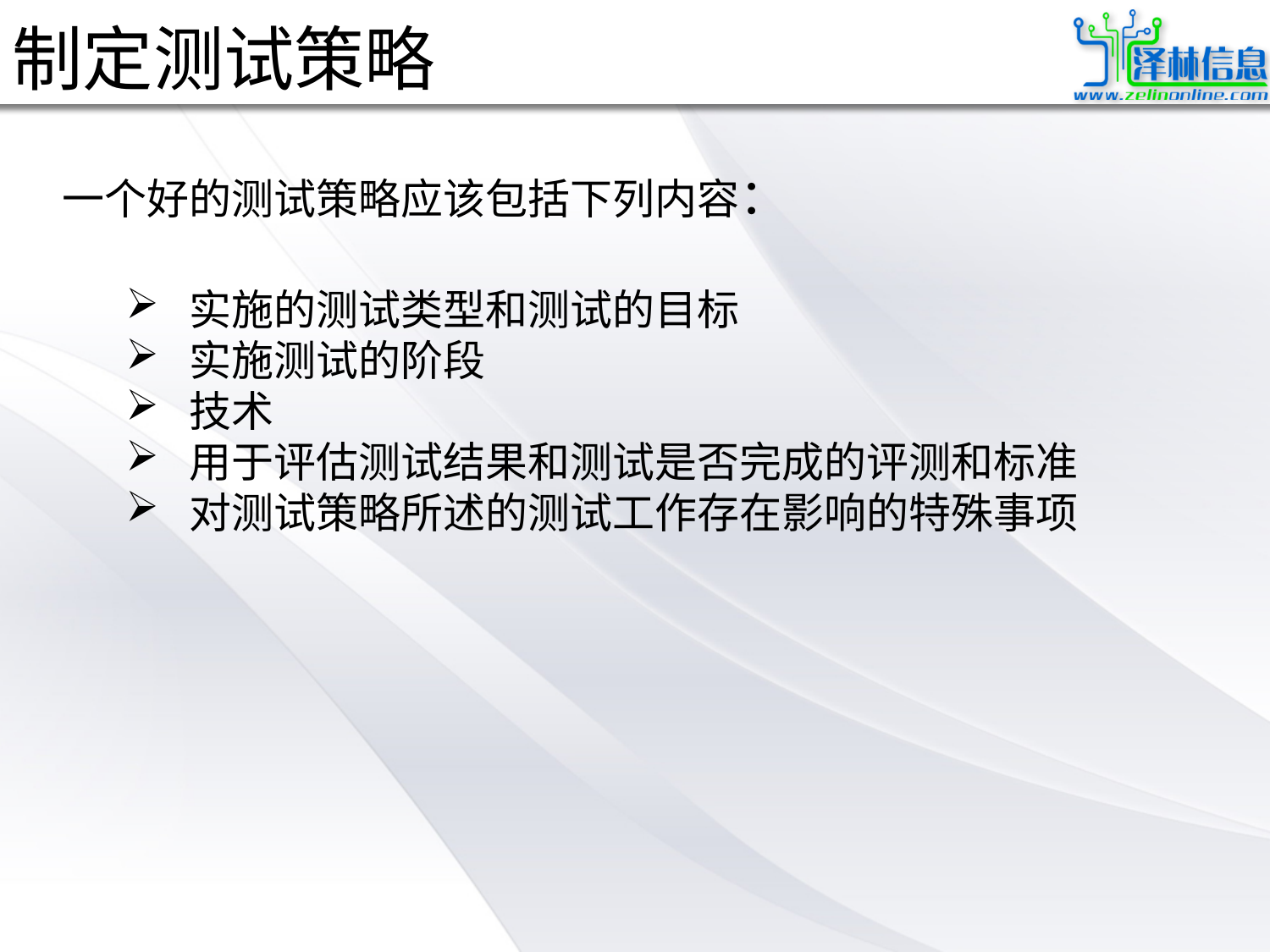

# 制定测试策略
一个好的测试策略应该包括下列内容：

实施的测试类型和测试的目标
实施测试的阶段
技术
用于评估测试结果和测试是否完成的评测和标准
对测试策略所述的测试工作存在影响的特殊事项